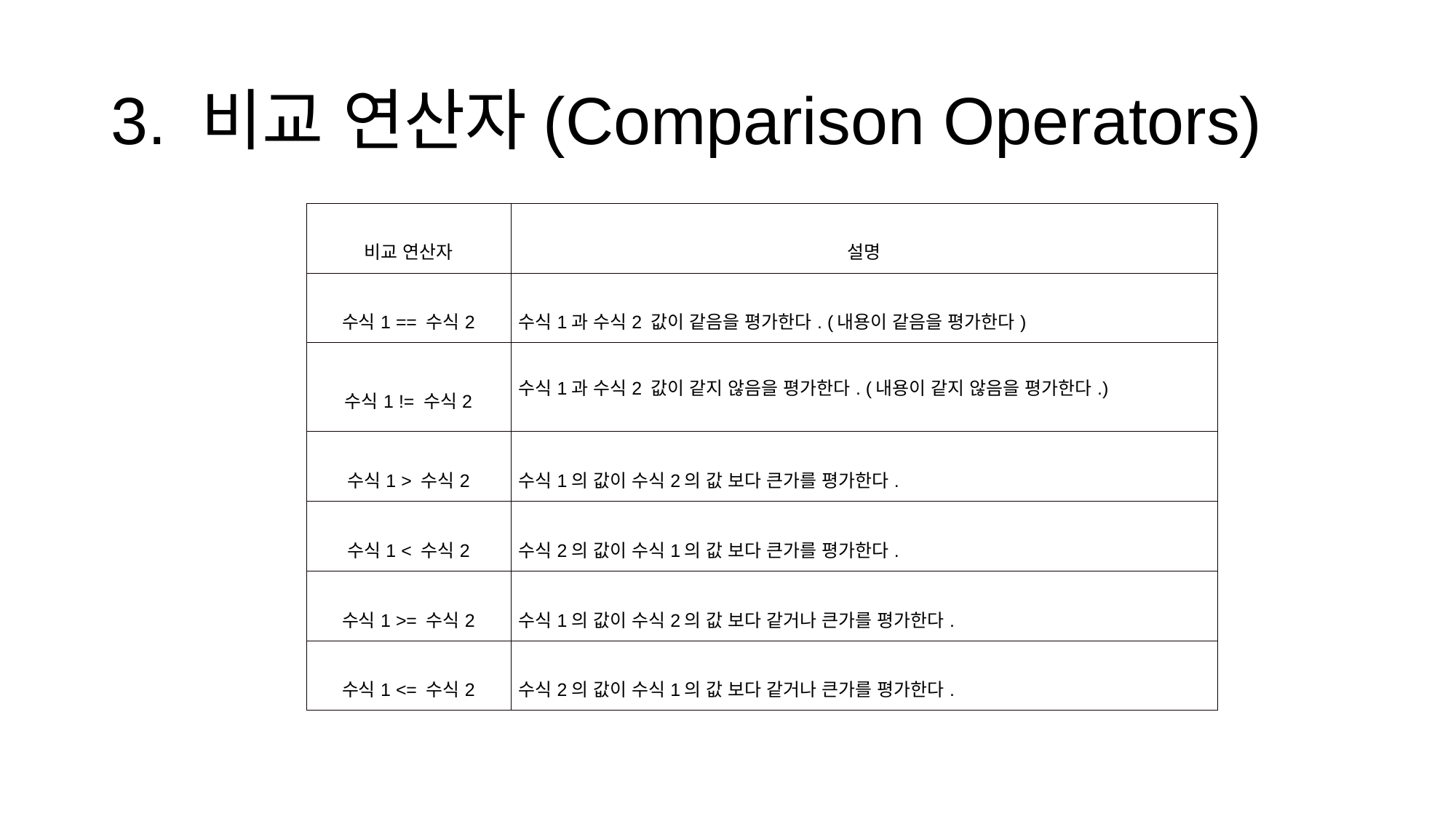

# 3. 비교 연산자(Comparison Operators)
| 비교 연산자 | 설명 |
| --- | --- |
| 수식1 == 수식2 | 수식1과 수식2 값이 같음을 평가한다. (내용이 같음을 평가한다) |
| 수식1 != 수식2 | 수식1과 수식2 값이 같지 않음을 평가한다. (내용이 같지 않음을 평가한다.) |
| 수식1 > 수식2 | 수식1의 값이 수식2의 값 보다 큰가를 평가한다. |
| 수식1 < 수식2 | 수식2의 값이 수식1의 값 보다 큰가를 평가한다. |
| 수식1 >= 수식2 | 수식1의 값이 수식2의 값 보다 같거나 큰가를 평가한다. |
| 수식1 <= 수식2 | 수식2의 값이 수식1의 값 보다 같거나 큰가를 평가한다. |